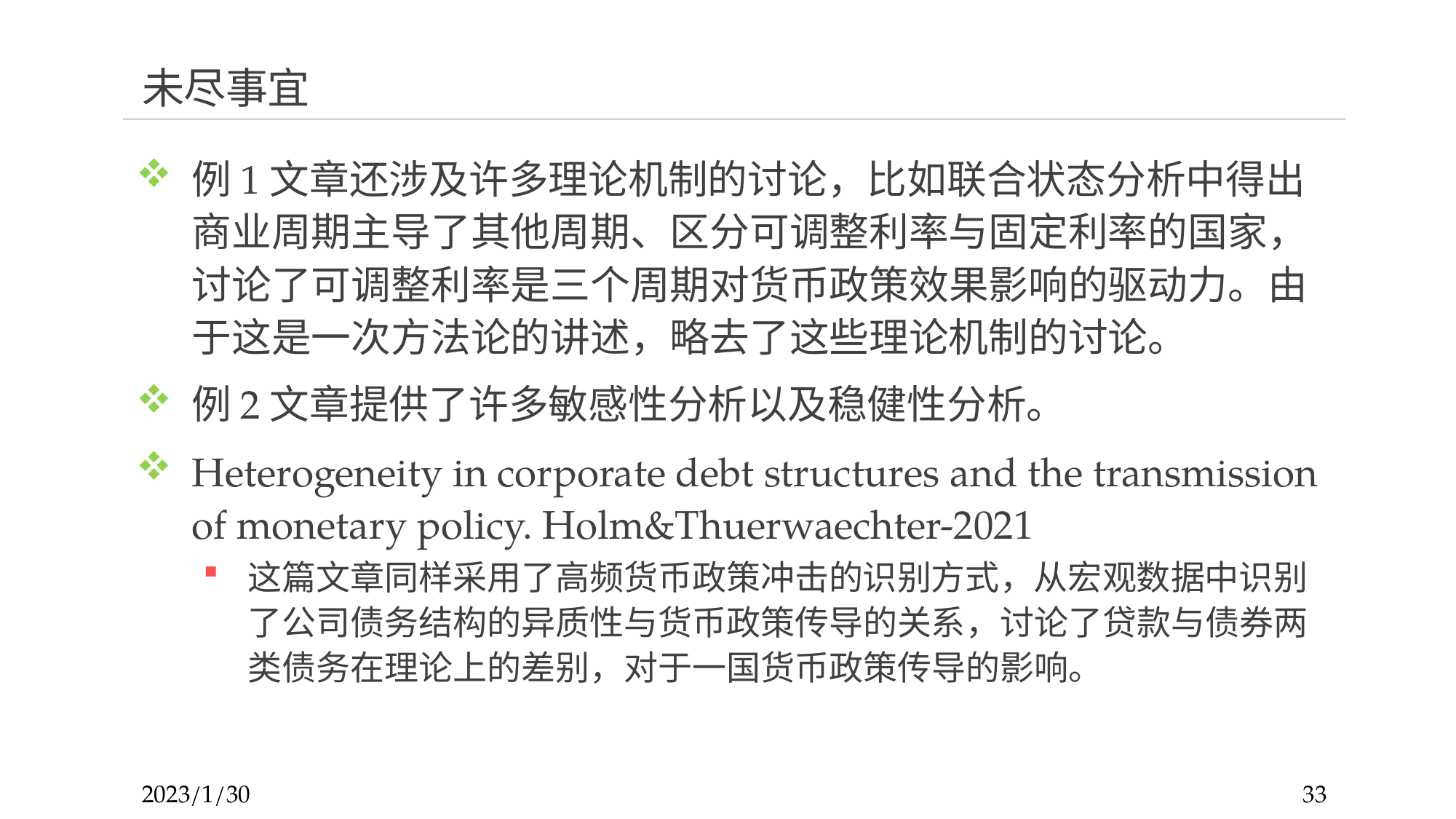

# 未尽事宜
例1文章还涉及许多理论机制的讨论，比如联合状态分析中得出商业周期主导了其他周期、区分可调整利率与固定利率的国家，讨论了可调整利率是三个周期对货币政策效果影响的驱动力。由于这是一次方法论的讲述，略去了这些理论机制的讨论。
例2文章提供了许多敏感性分析以及稳健性分析。
Heterogeneity in corporate debt structures and the transmission of monetary policy. Holm&Thuerwaechter-2021
这篇文章同样采用了高频货币政策冲击的识别方式，从宏观数据中识别了公司债务结构的异质性与货币政策传导的关系，讨论了贷款与债券两类债务在理论上的差别，对于一国货币政策传导的影响。

2023/1/30
33